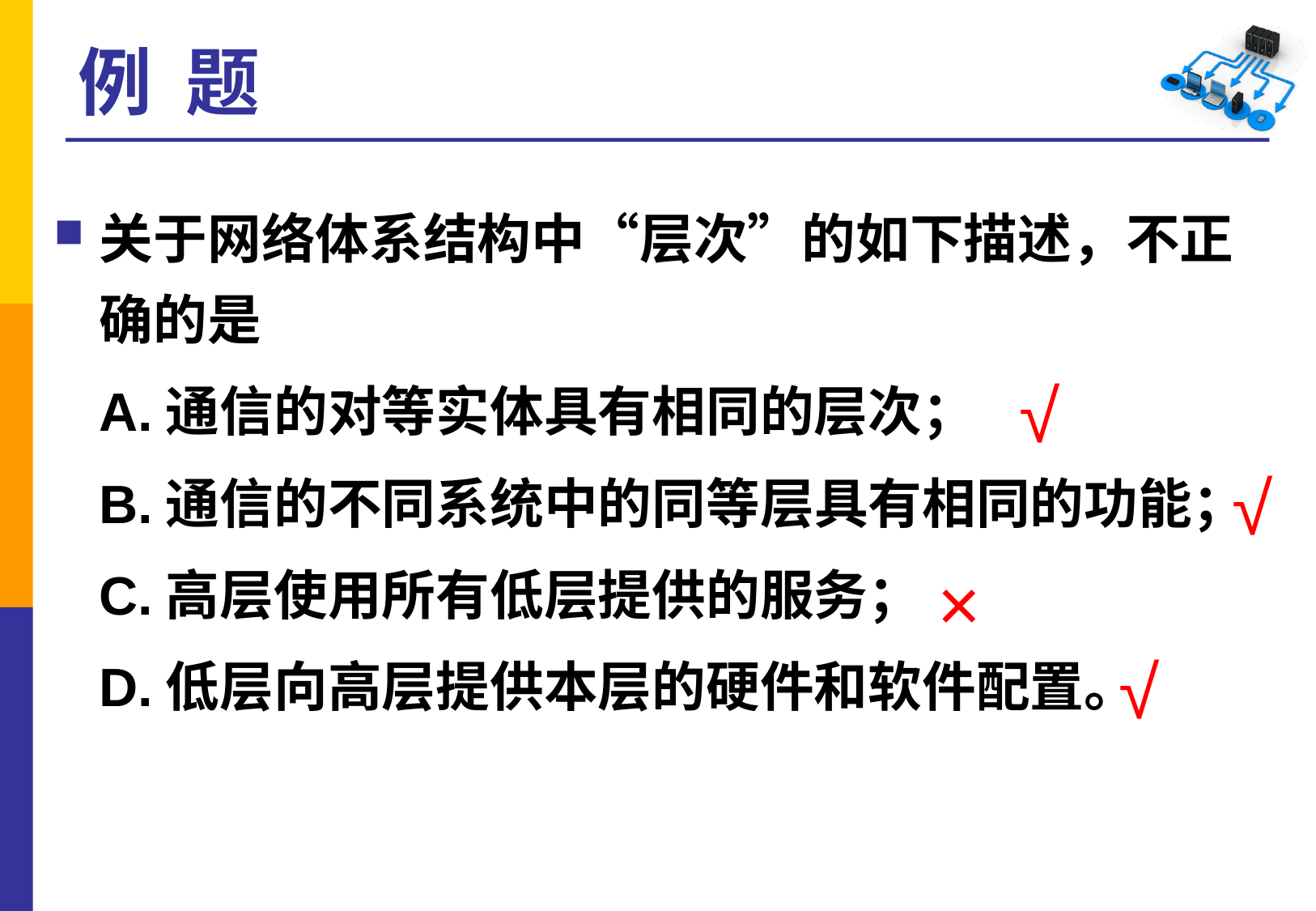

# 例  题
关于网络体系结构中“层次”的如下描述，不正确的是
   A.通信的对等实体具有相同的层次；
   B.通信的不同系统中的同等层具有相同的功能；
   C.高层使用所有低层提供的服务；
   D.低层向高层提供本层的硬件和软件配置。
√
√
×
√